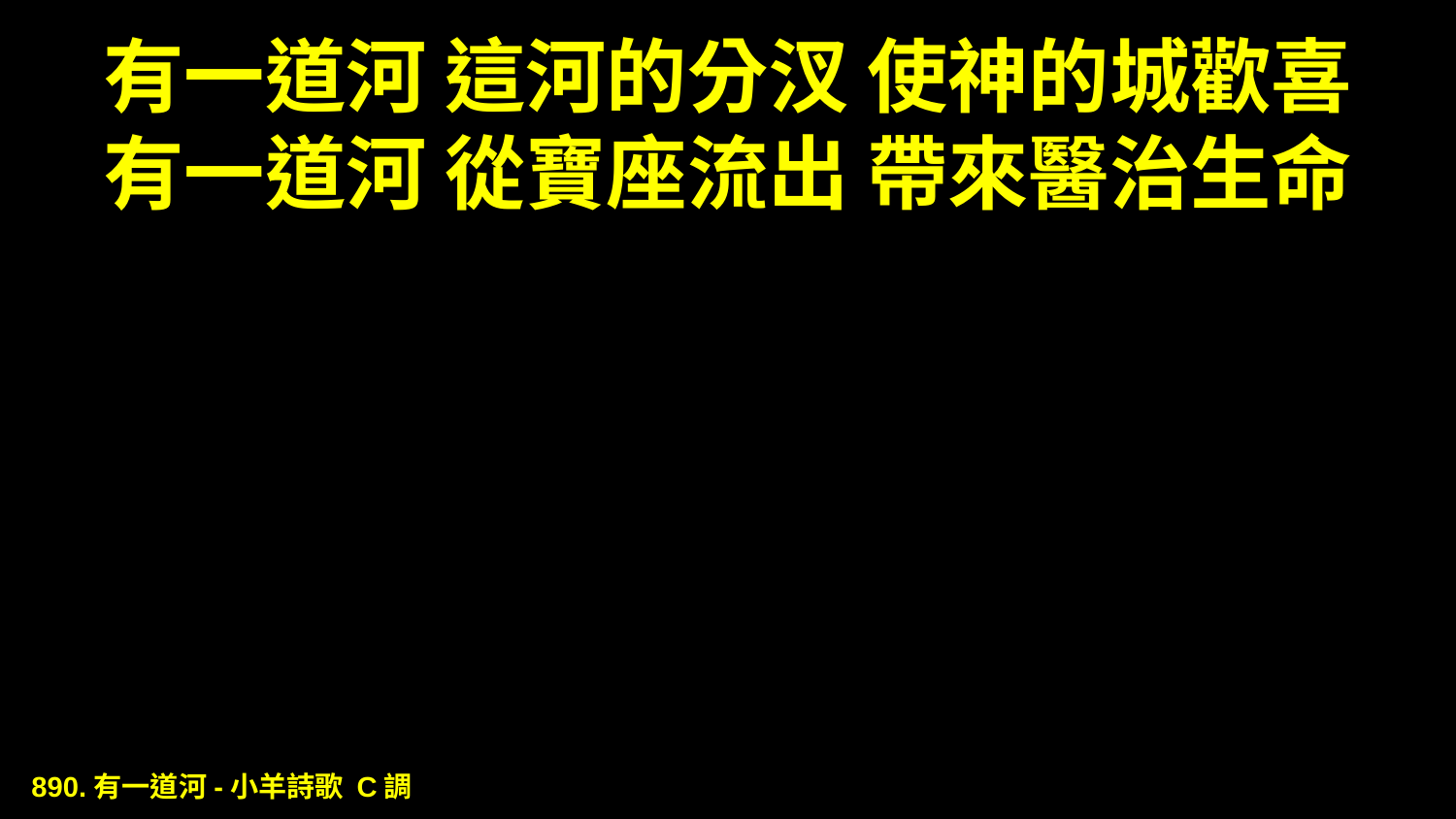

# 有一道河 這河的分汊 使神的城歡喜 有一道河 從寶座流出 帶來醫治生命
890.有一道河-小羊詩歌 C調